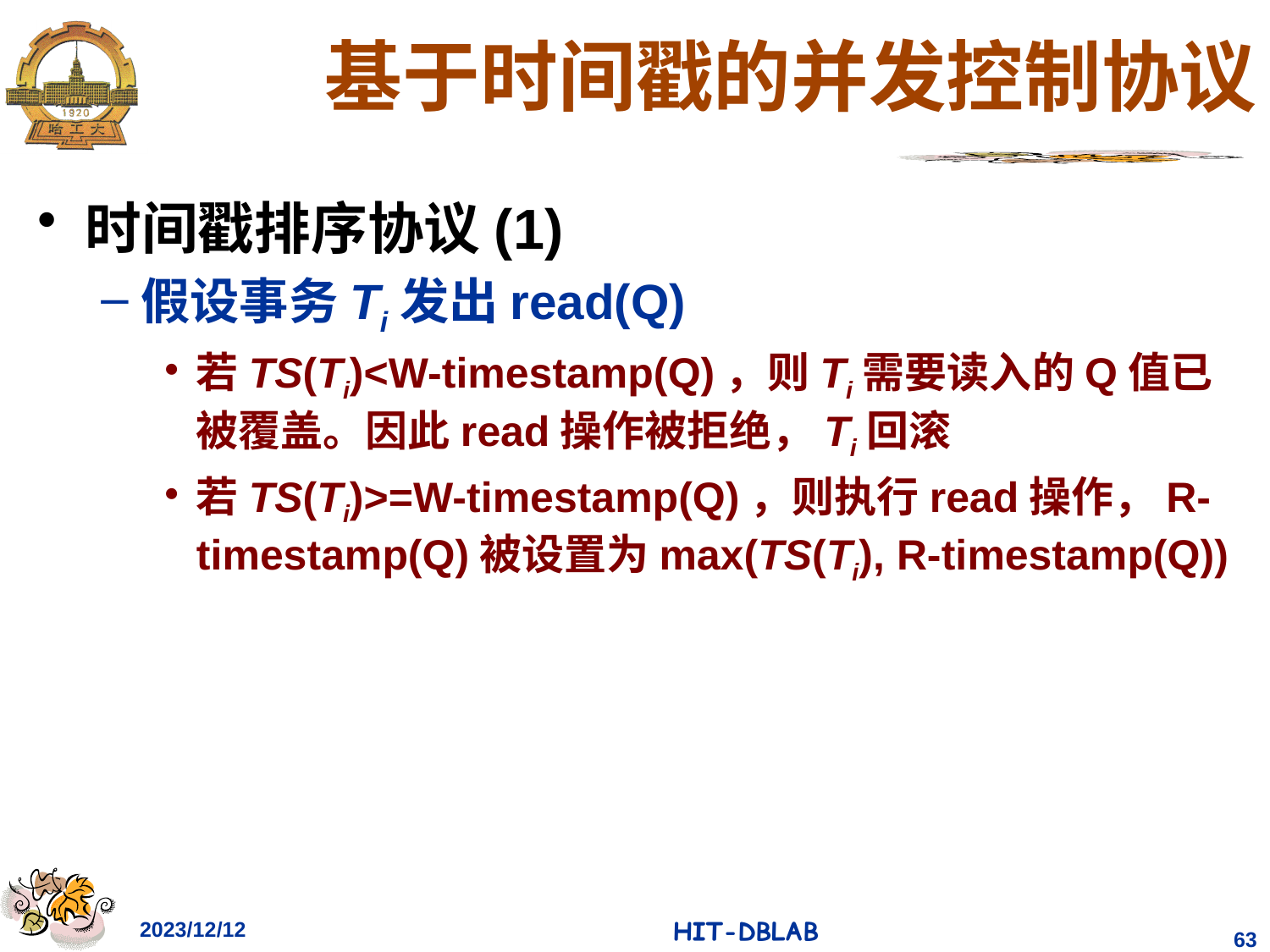

# 基于时间戳的并发控制协议
时间戳排序协议(1)
假设事务Ti发出read(Q)
若TS(Ti)<W-timestamp(Q)，则Ti需要读入的Q值已被覆盖。因此read操作被拒绝，Ti回滚
若TS(Ti)>=W-timestamp(Q)，则执行read操作，R-timestamp(Q)被设置为max(TS(Ti), R-timestamp(Q))

2023/12/12
HIT-DBLAB
63